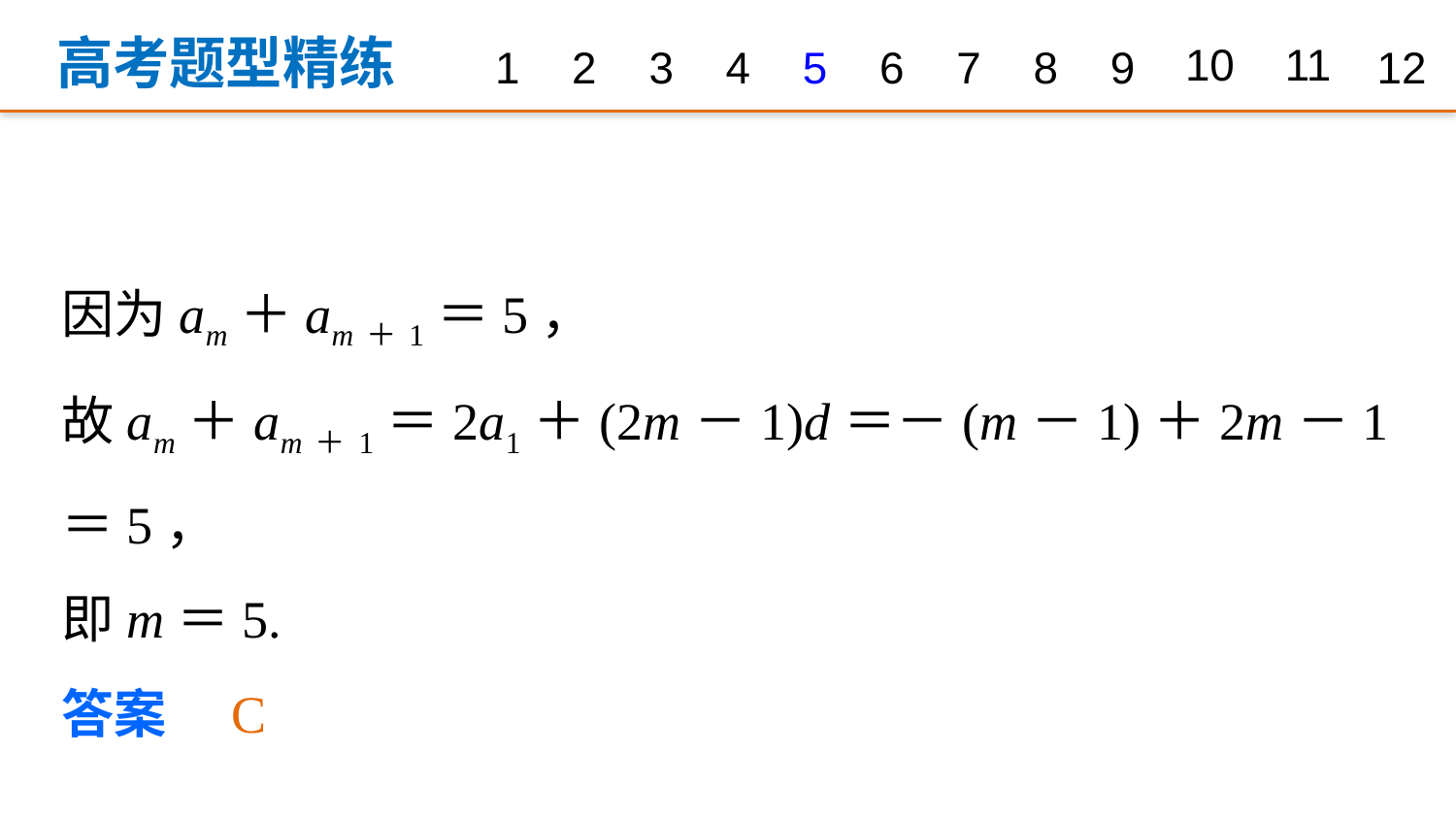

高考题型精练
1
2
3
4
5
6
7
8
9
10
11
12
因为am＋am＋1＝5，
故am＋am＋1＝2a1＋(2m－1)d＝－(m－1)＋2m－1＝5，
即m＝5.
答案　C